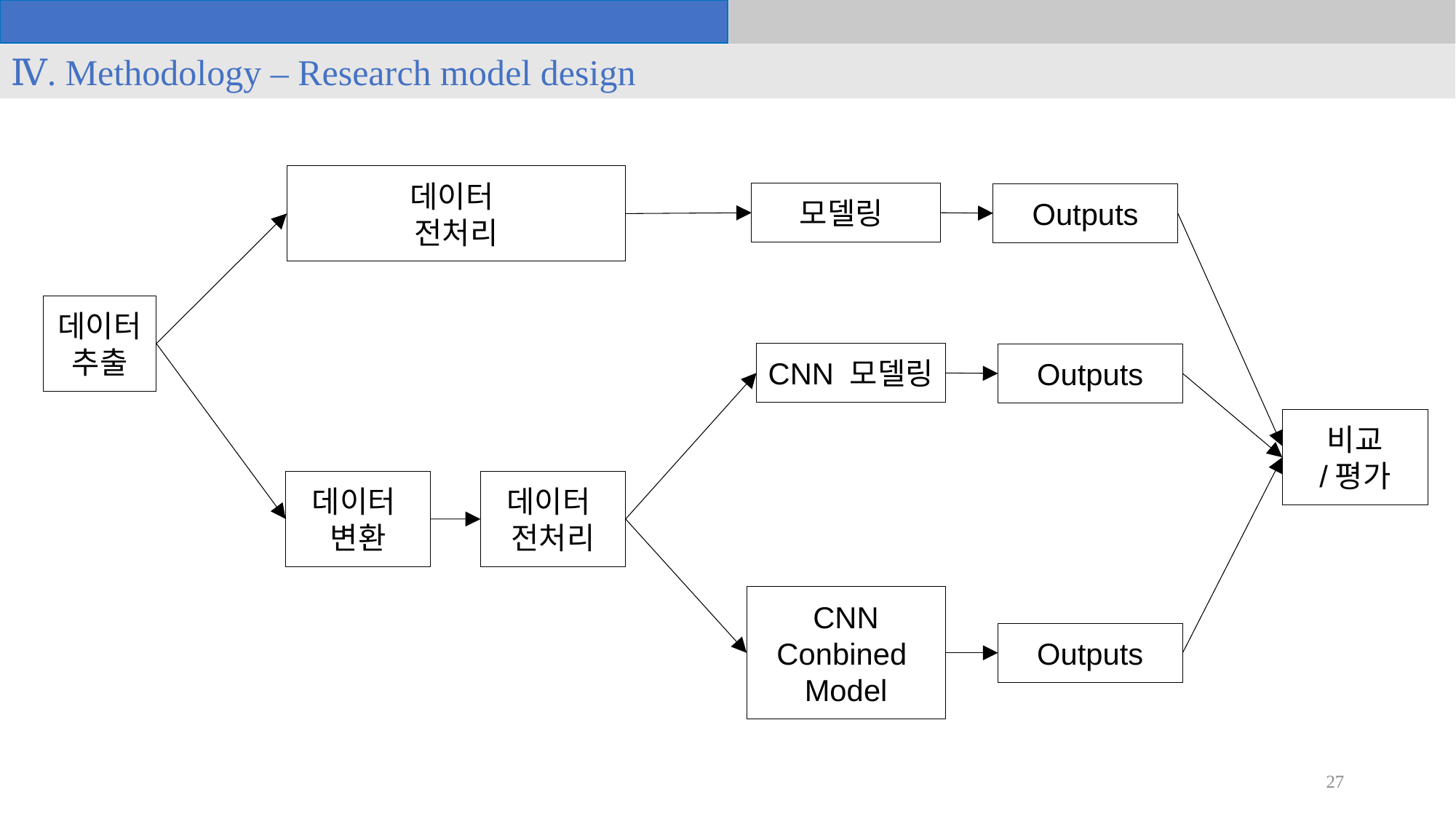

Ⅳ. Methodology – Research model design
데이터
전처리
모델링
Outputs
CNN 모델링
Outputs
데이터
추출
비교
/평가
데이터
변환
데이터
전처리
CNN
Conbined
Model
Outputs
27